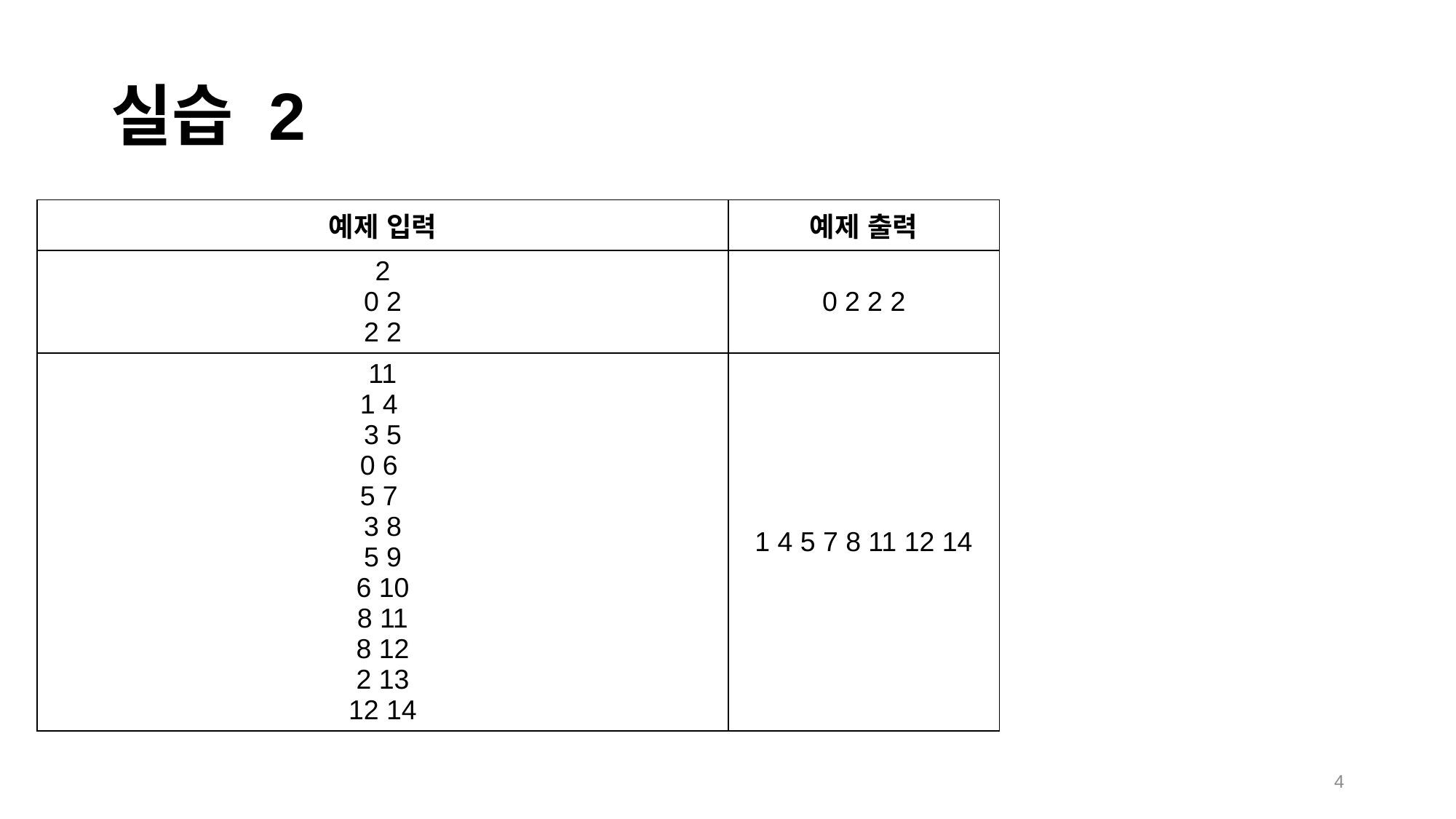

# 실습 2
| 예제 입력 | 예제 출력 |
| --- | --- |
| 2 0 2 2 2 | 0 2 2 2 |
| 11 1 4 3 5 0 6 5 7 3 8 5 9 6 10 8 11 8 12 2 13 12 14 | 1 4 5 7 8 11 12 14 |
 4